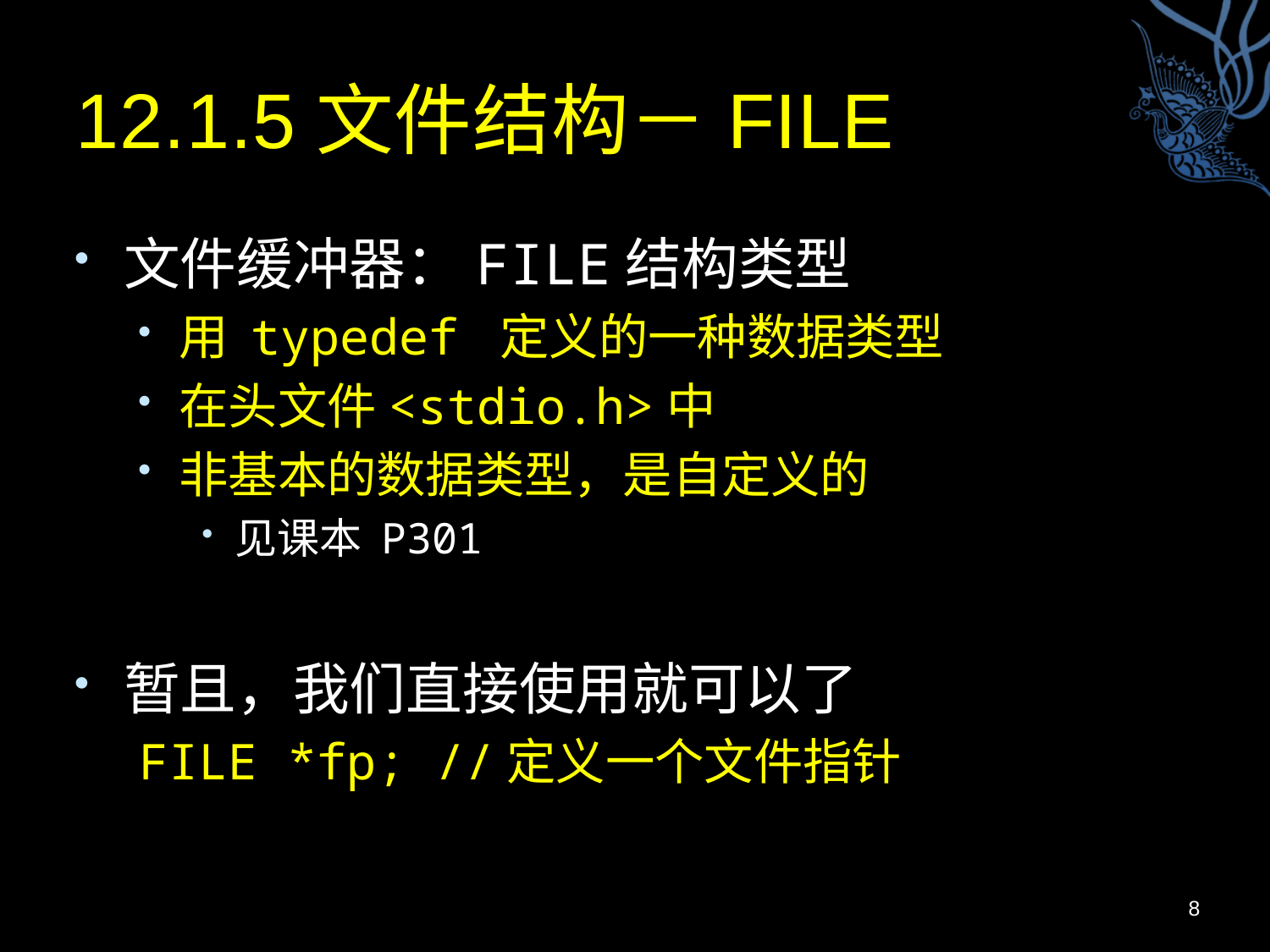

# 12.1.5文件结构－FILE
文件缓冲器：FILE结构类型
用 typedef 定义的一种数据类型
在头文件<stdio.h>中
非基本的数据类型，是自定义的
见课本 P301

暂且，我们直接使用就可以了
FILE *fp; //定义一个文件指针
8